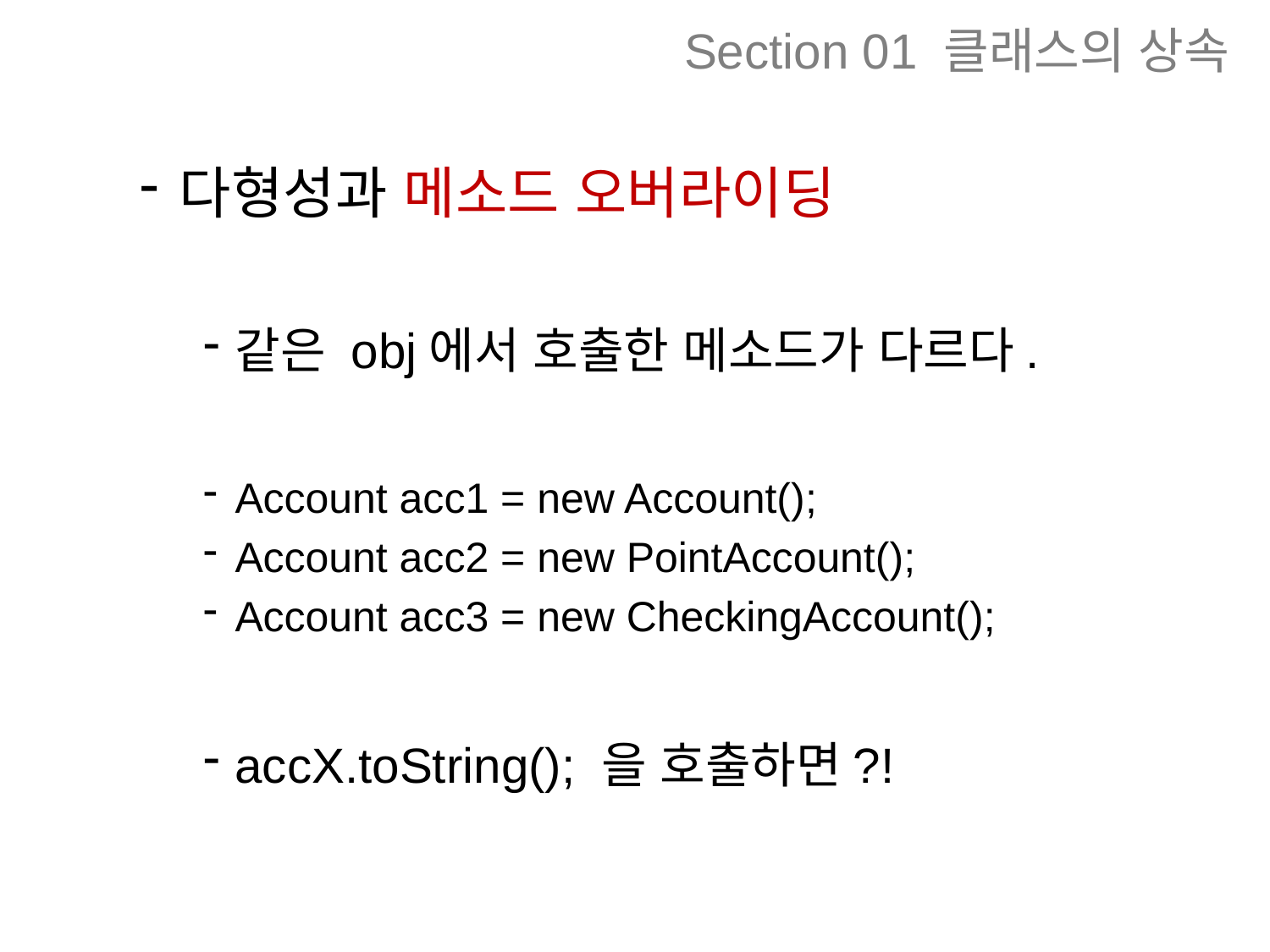

# Section 01 클래스의 상속

다형성과 메소드 오버라이딩

같은 obj에서 호출한 메소드가 다르다.

Account acc1 = new Account();
Account acc2 = new PointAccount();
Account acc3 = new CheckingAccount();

accX.toString(); 을 호출하면?!